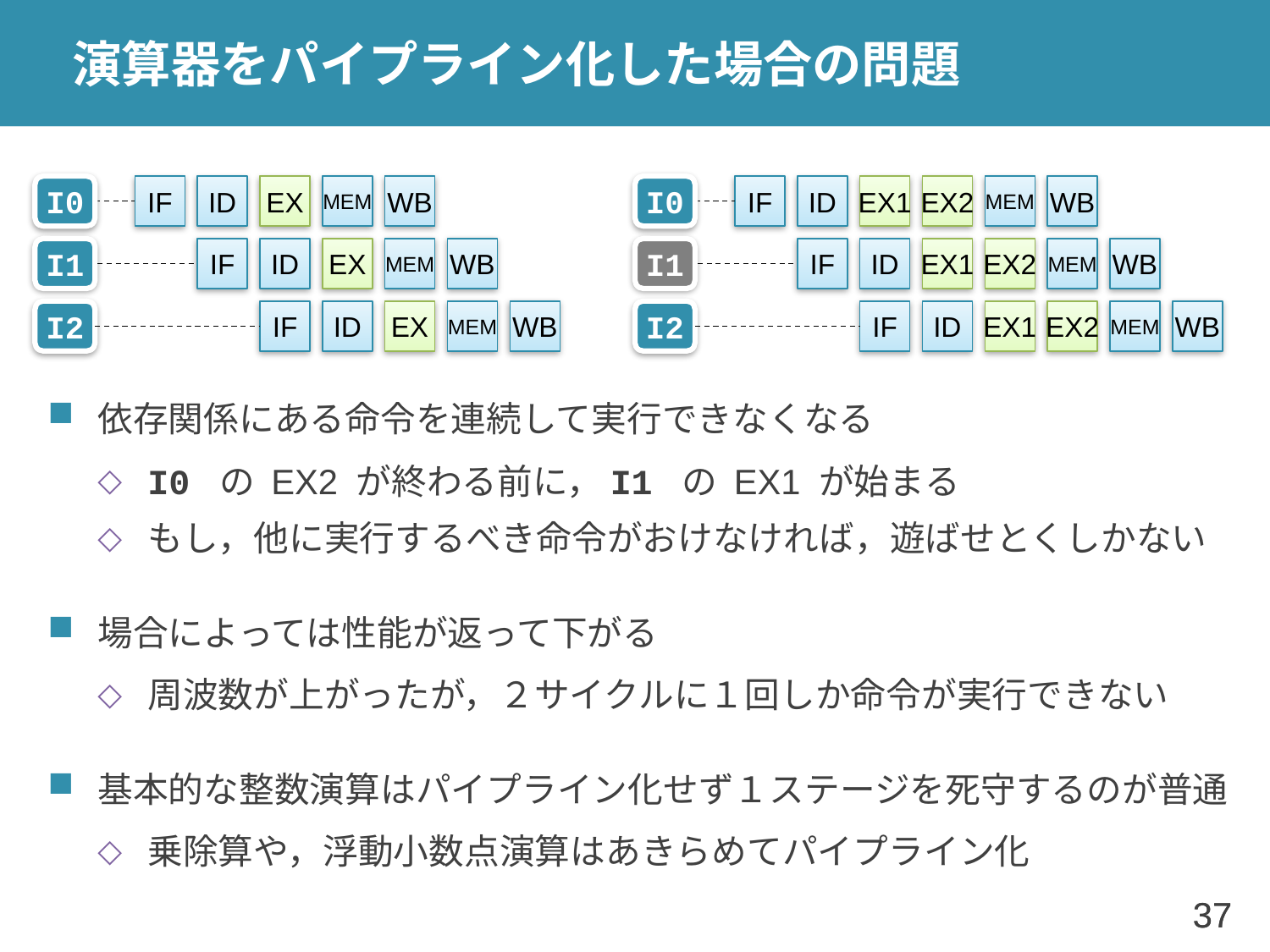

# 演算器をパイプライン化した場合の問題
I0
IF
ID
EX
MEM
WB
I0
IF
ID
EX1
EX2
MEM
WB
I1
IF
ID
EX
MEM
WB
I1
IF
ID
EX1
EX2
MEM
WB
I2
IF
ID
EX
MEM
WB
I2
IF
ID
EX1
EX2
MEM
WB
依存関係にある命令を連続して実行できなくなる
I0 の EX2 が終わる前に，I1 の EX1 が始まる
もし，他に実行するべき命令がおけなければ，遊ばせとくしかない
場合によっては性能が返って下がる
周波数が上がったが，２サイクルに１回しか命令が実行できない
基本的な整数演算はパイプライン化せず１ステージを死守するのが普通
乗除算や，浮動小数点演算はあきらめてパイプライン化